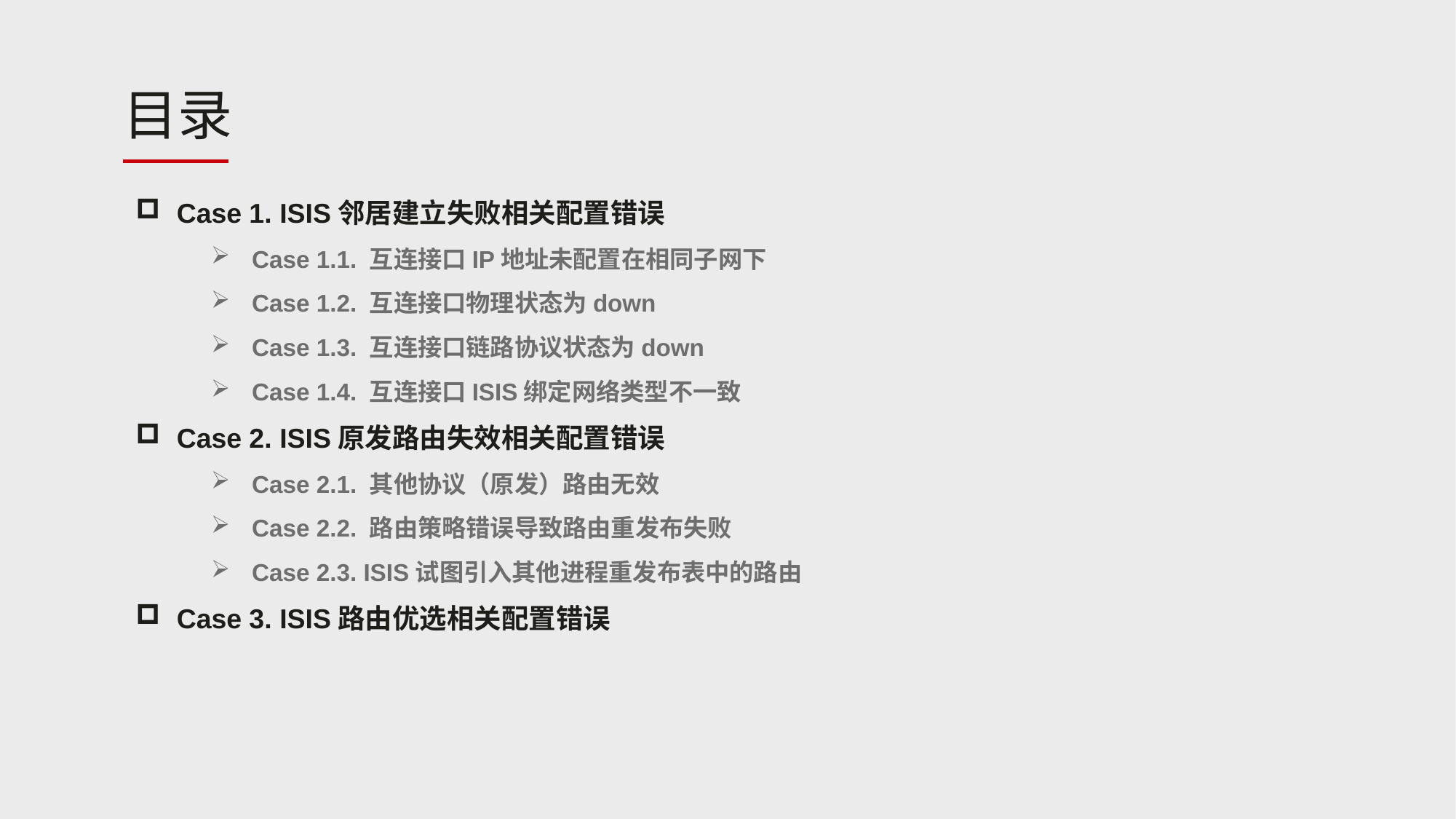

Case 1. ISIS邻居建立失败相关配置错误
Case 1.1. 互连接口IP地址未配置在相同子网下
Case 1.2. 互连接口物理状态为down
Case 1.3. 互连接口链路协议状态为down
Case 1.4. 互连接口ISIS绑定网络类型不一致
Case 2. ISIS原发路由失效相关配置错误
Case 2.1. 其他协议（原发）路由无效
Case 2.2. 路由策略错误导致路由重发布失败
Case 2.3. ISIS试图引入其他进程重发布表中的路由
Case 3. ISIS路由优选相关配置错误